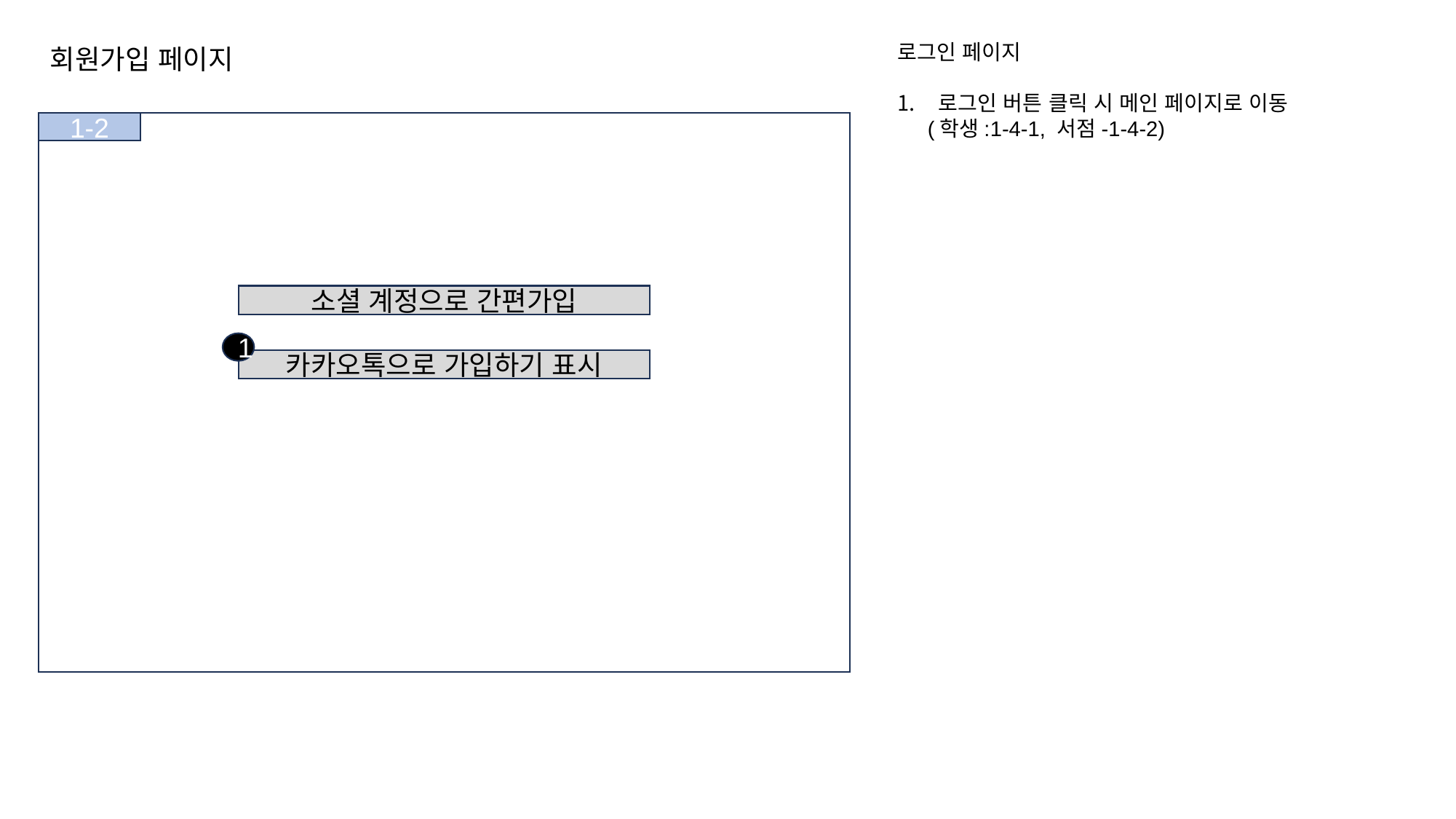

로그인 페이지

로그인 버튼 클릭 시 메인 페이지로 이동
     (학생:1-4-1, 서점-1-4-2)

회원가입 페이지

1-2
소셜 계정으로 간편가입
1
카카오톡으로 가입하기 표시